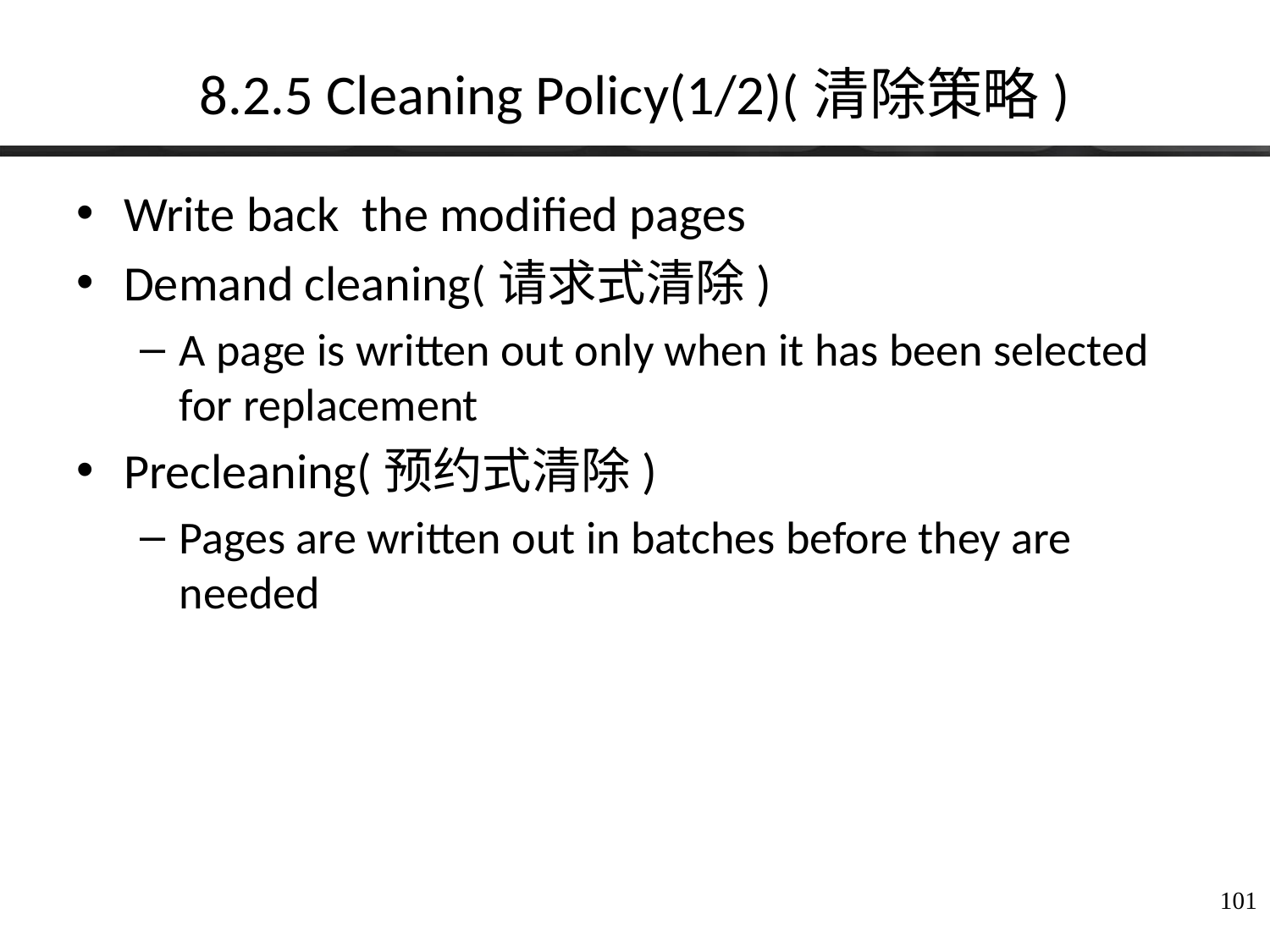

# 8.2.5 Cleaning Policy(1/2)(清除策略)
Write back  the modified pages
Demand cleaning(请求式清除)
A page is written out only when it has been selected for replacement
Precleaning(预约式清除)
Pages are written out in batches before they are needed
101